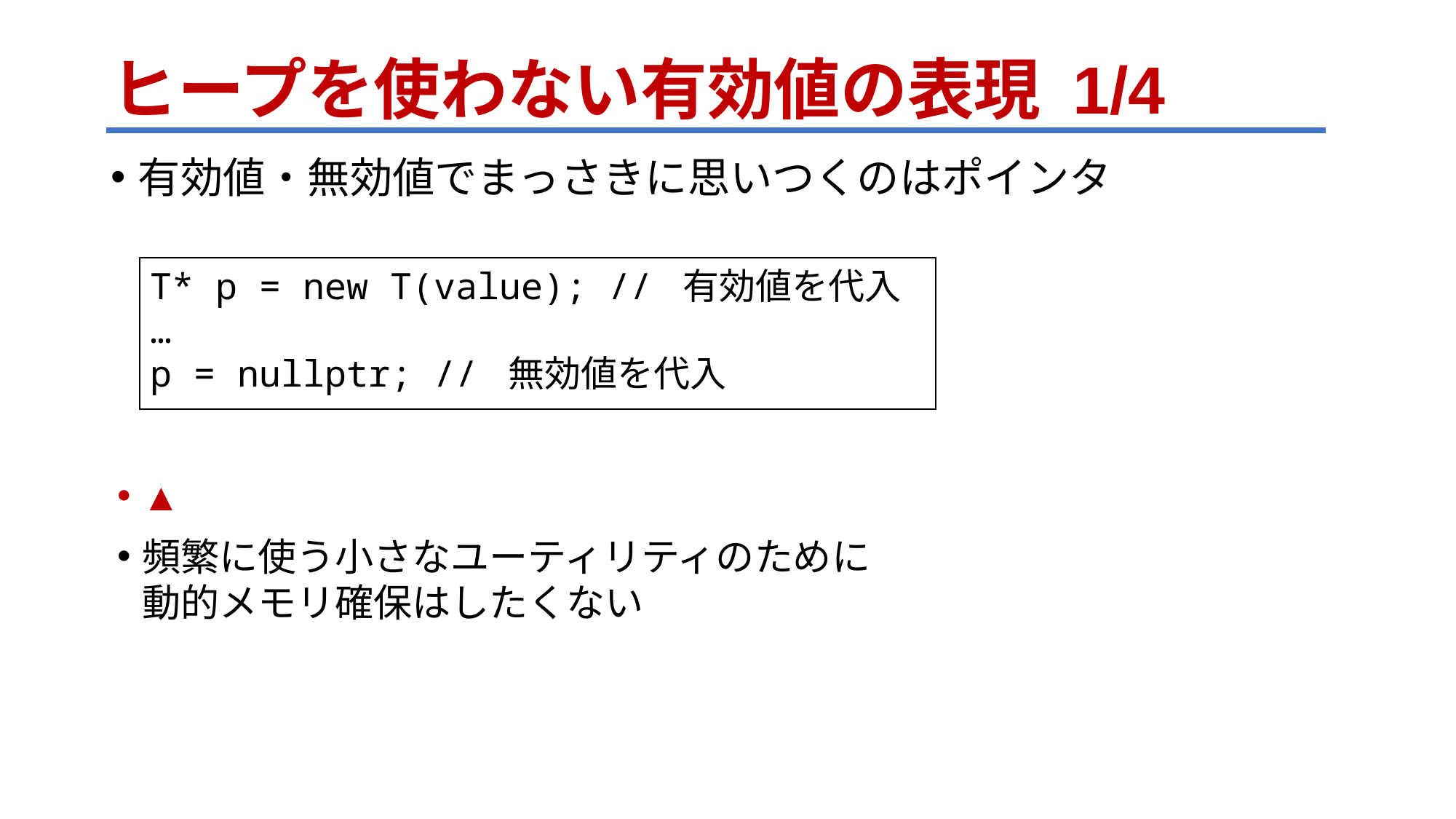

# ヒープを使わない有効値の表現 1/4
有効値・無効値でまっさきに思いつくのはポインタ
T* p = new T(value); // 有効値を代入
…
p = nullptr; // 無効値を代入
▲
頻繁に使う小さなユーティリティのために
動的メモリ確保はしたくない